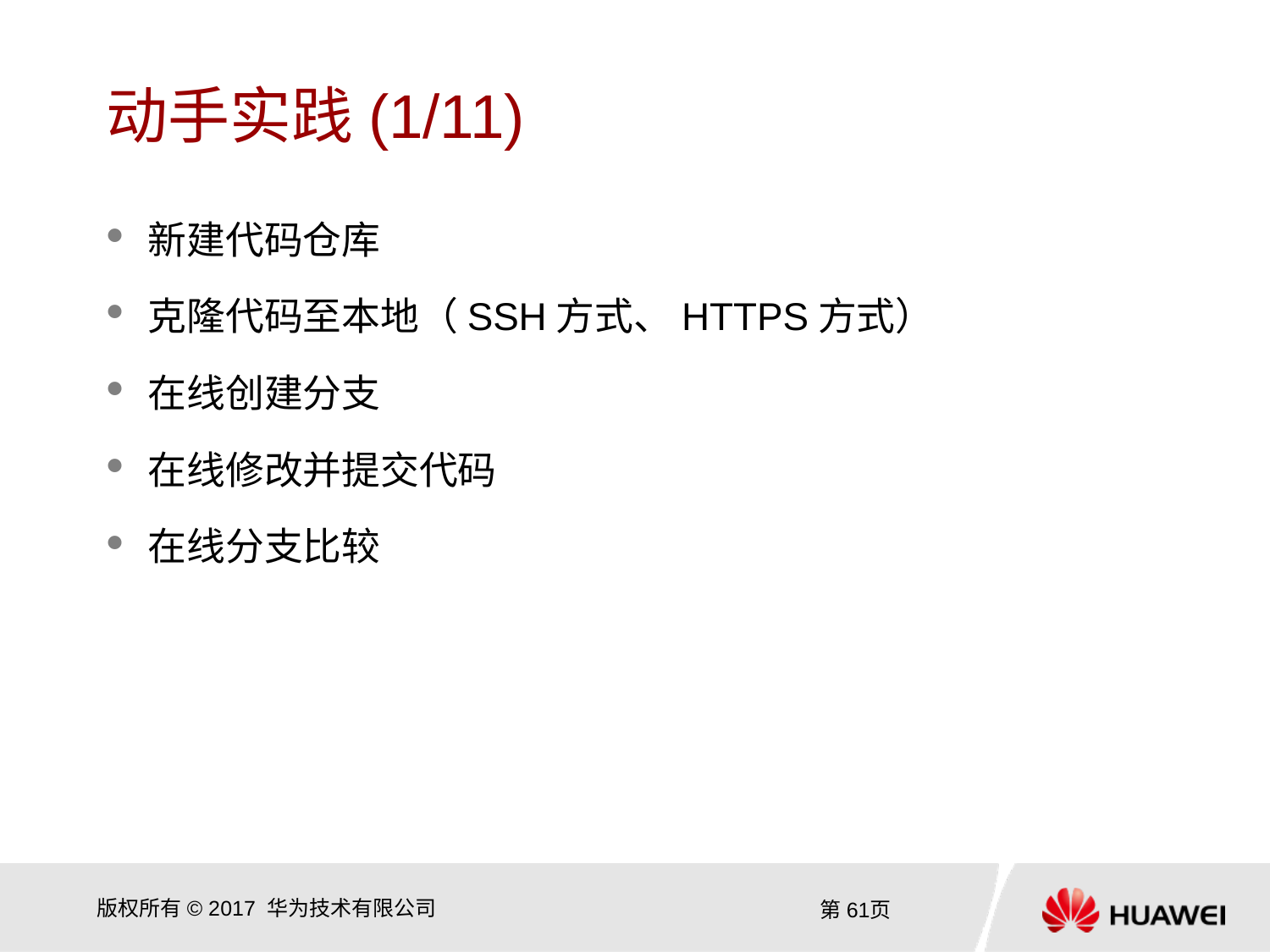

# 动手实践(1/11)
新建代码仓库
克隆代码至本地（SSH方式、HTTPS方式）
在线创建分支
在线修改并提交代码
在线分支比较